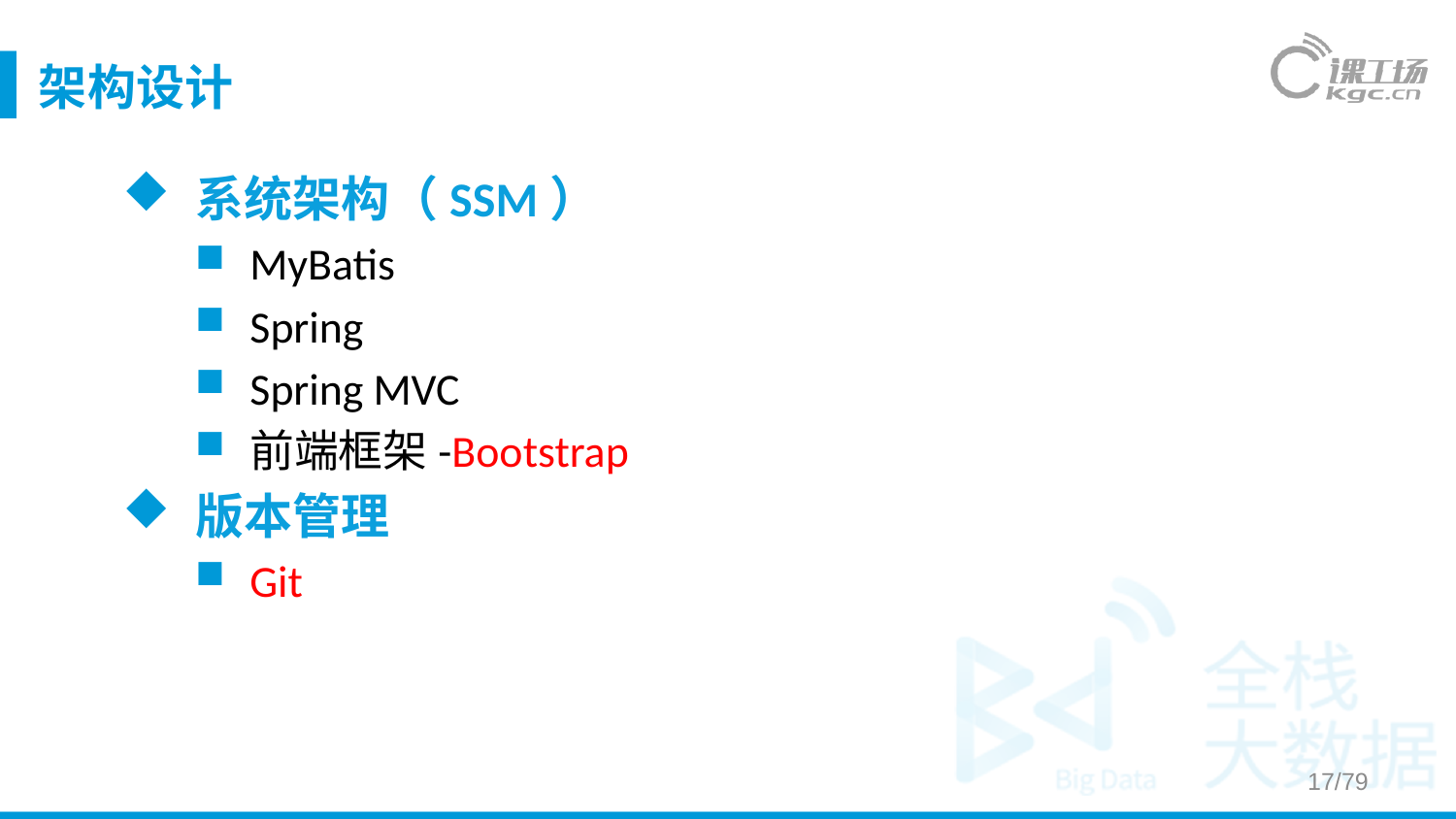

# 架构设计
系统架构（SSM）
MyBatis
Spring
Spring MVC
前端框架-Bootstrap
版本管理
Git
17/79